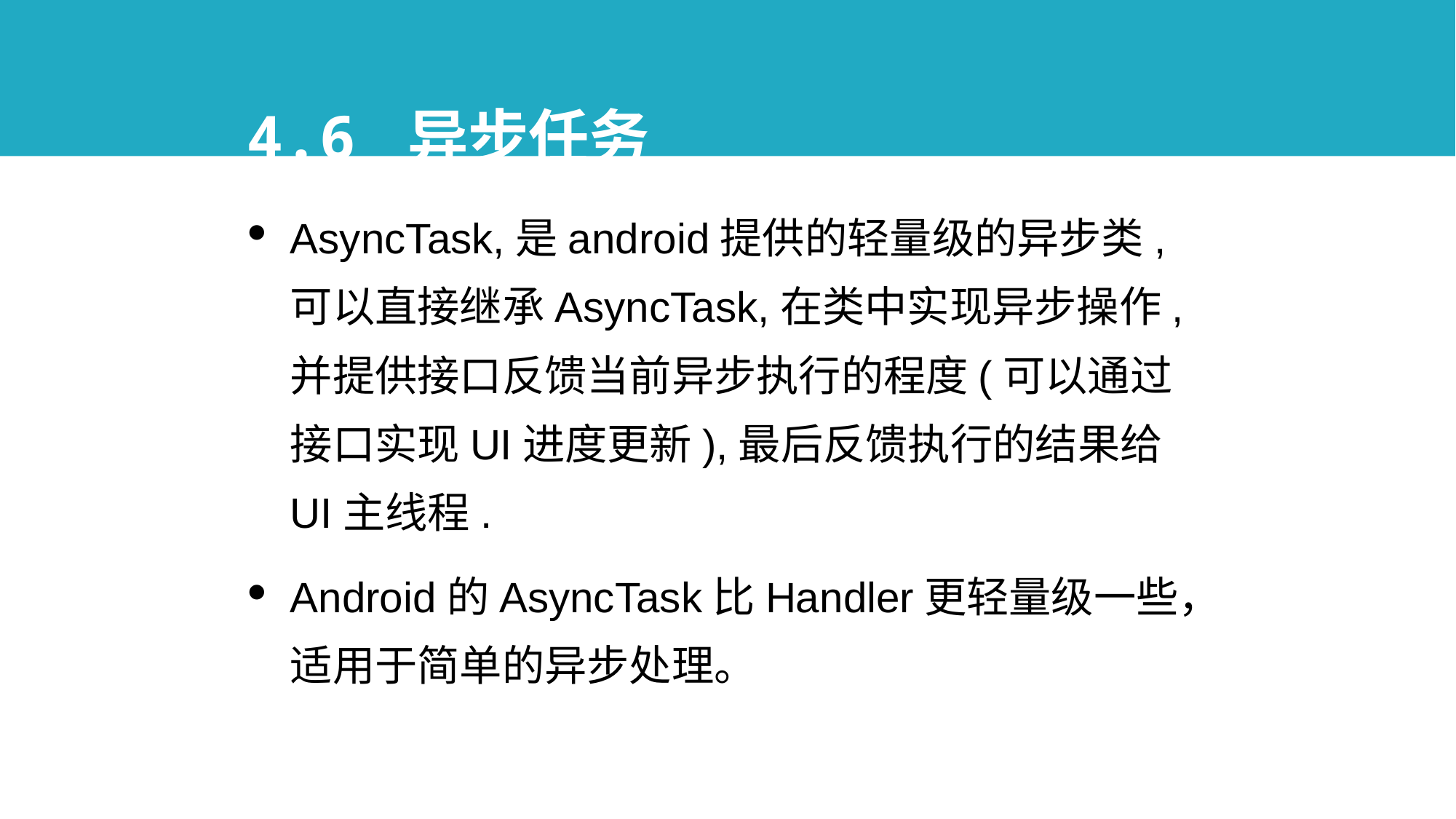

# 4.6 异步任务
AsyncTask,是android提供的轻量级的异步类,可以直接继承AsyncTask,在类中实现异步操作,并提供接口反馈当前异步执行的程度(可以通过接口实现UI进度更新),最后反馈执行的结果给UI主线程.
Android的AsyncTask比Handler更轻量级一些，适用于简单的异步处理。